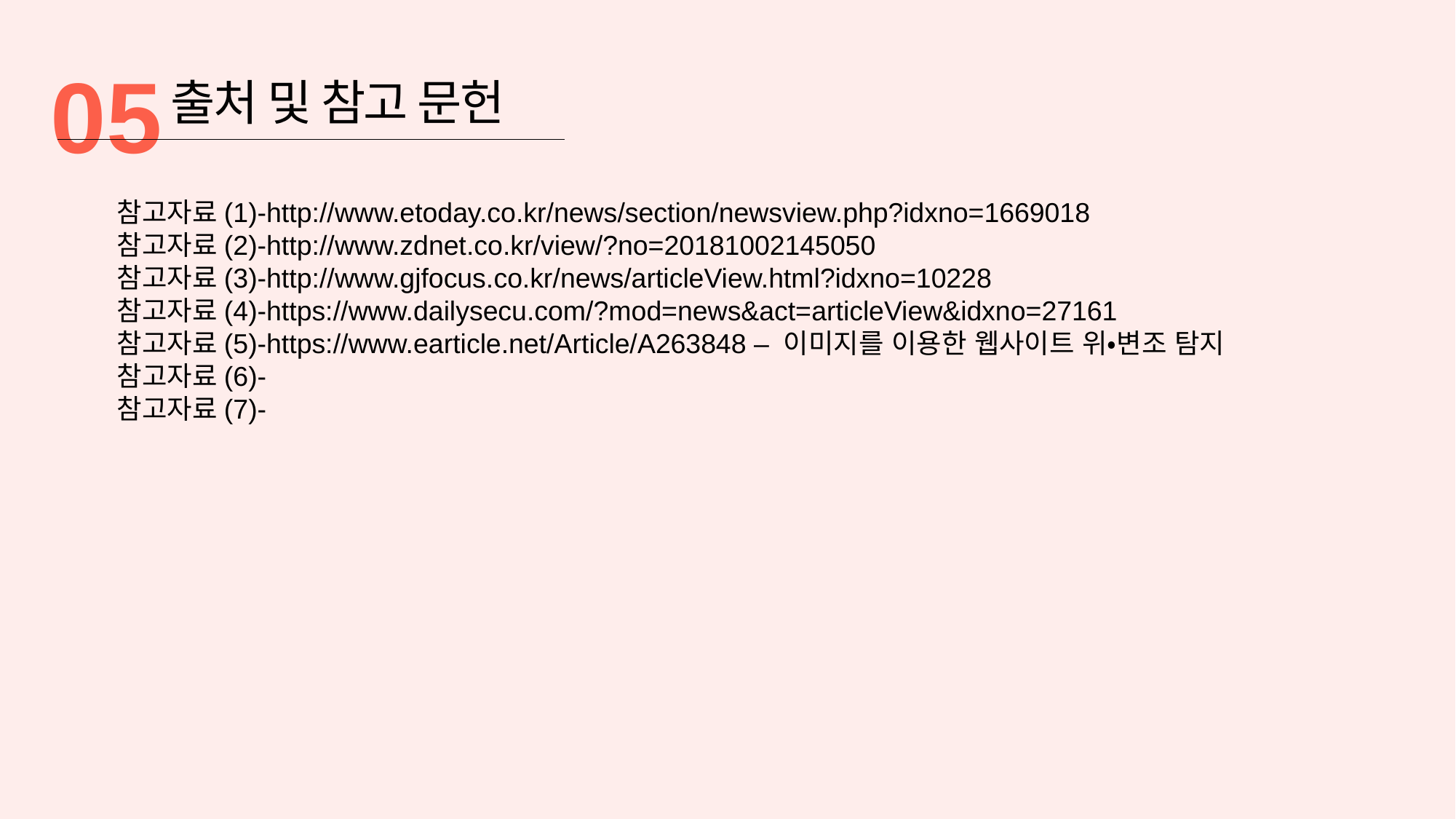

05
출처 및 참고 문헌
참고자료(1)-http://www.etoday.co.kr/news/section/newsview.php?idxno=1669018
참고자료(2)-http://www.zdnet.co.kr/view/?no=20181002145050
참고자료(3)-http://www.gjfocus.co.kr/news/articleView.html?idxno=10228
참고자료(4)-https://www.dailysecu.com/?mod=news&act=articleView&idxno=27161
참고자료(5)-https://www.earticle.net/Article/A263848 – 이미지를 이용한 웹사이트 위•변조 탐지
참고자료(6)-
참고자료(7)-